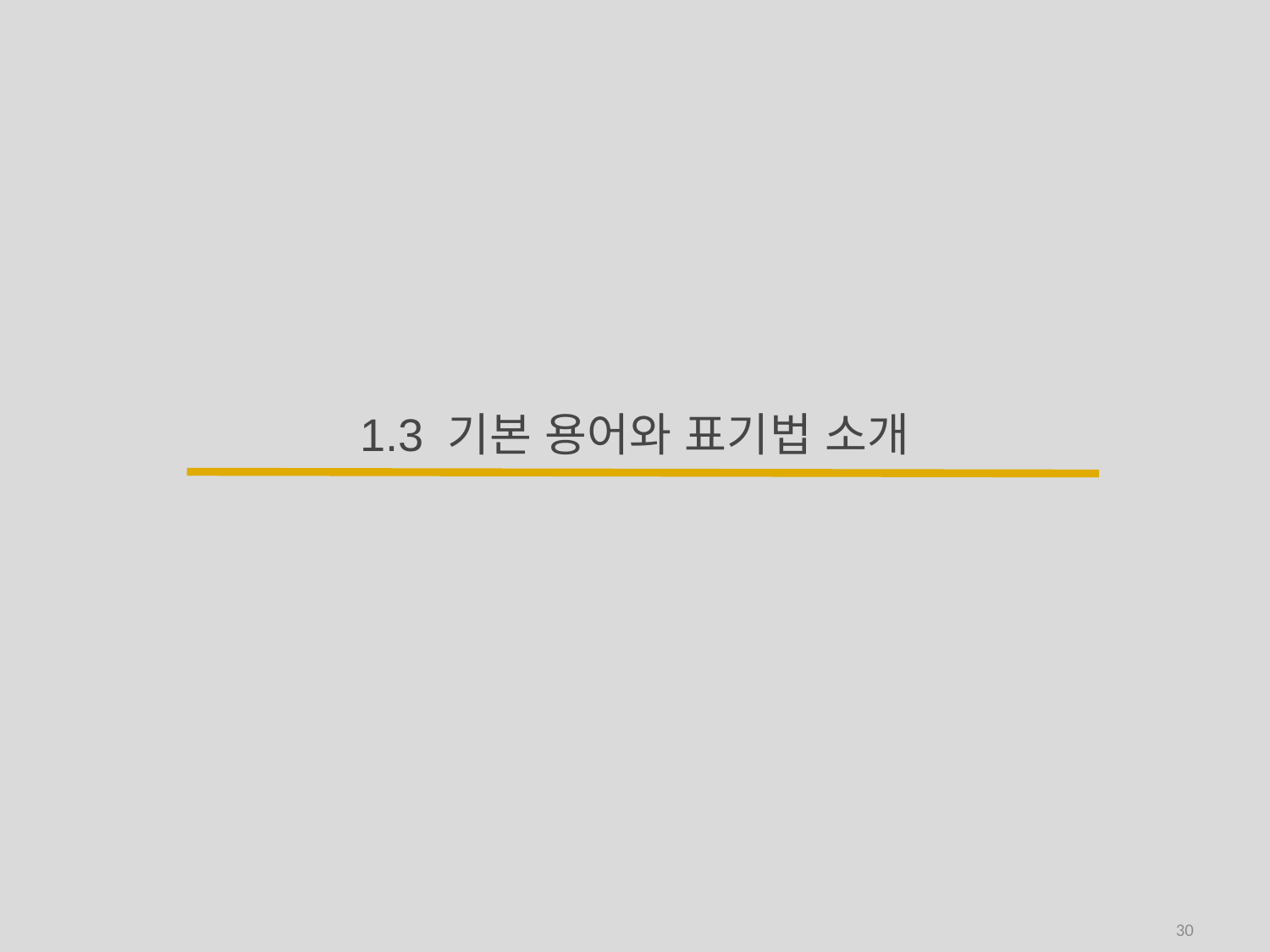

# 1.3 기본 용어와 표기법 소개
30